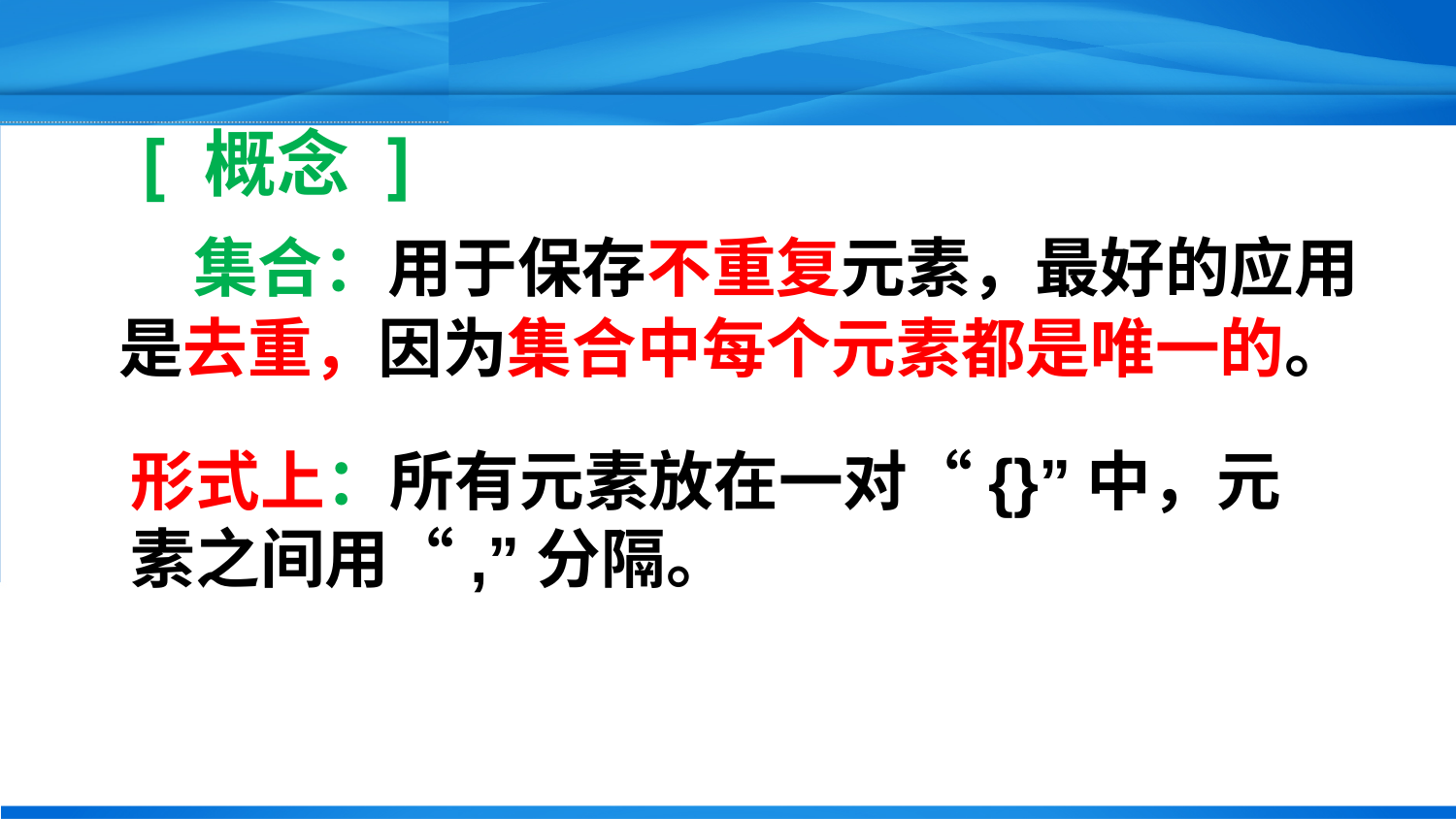

[概念]
   集合：用于保存不重复元素，最好的应用是去重，因为集合中每个元素都是唯一的。
形式上：所有元素放在一对“{}”中，元素之间用“,”分隔。